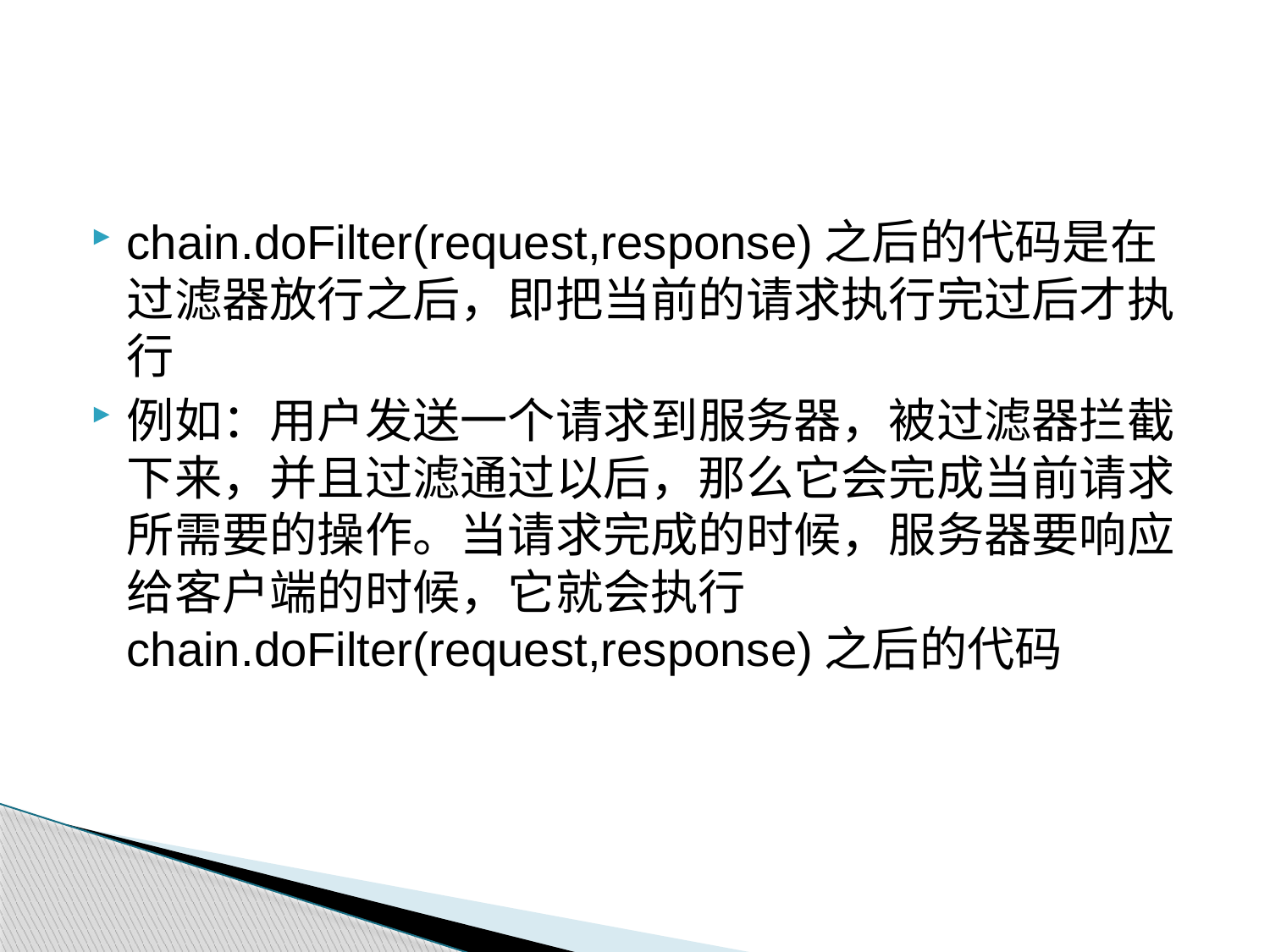

#
chain.doFilter(request,response)之后的代码是在过滤器放行之后，即把当前的请求执行完过后才执行
例如：用户发送一个请求到服务器，被过滤器拦截下来，并且过滤通过以后，那么它会完成当前请求所需要的操作。当请求完成的时候，服务器要响应给客户端的时候，它就会执行chain.doFilter(request,response)之后的代码